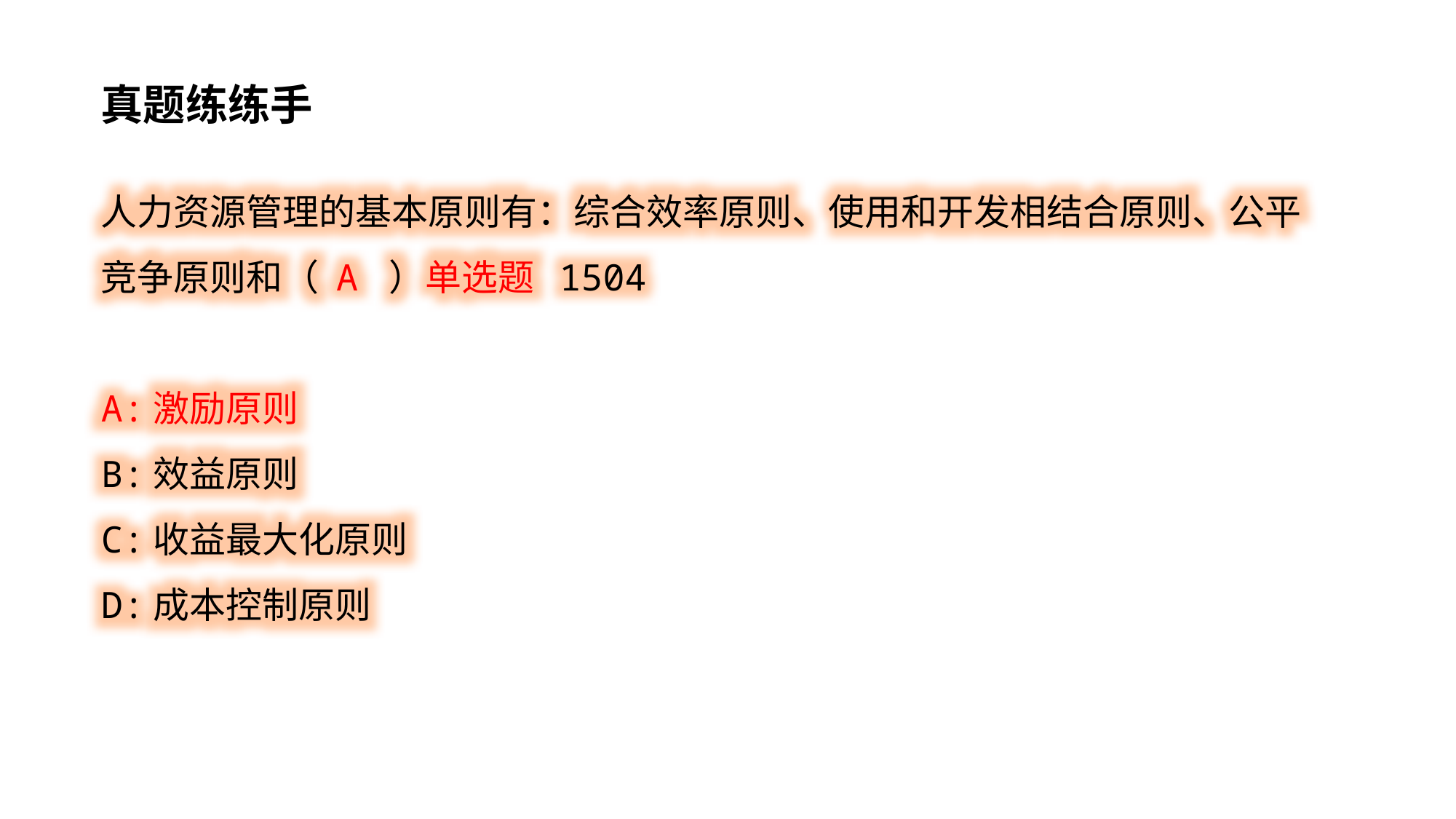

真题练练手
人力资源管理的基本原则有：综合效率原则、使用和开发相结合原则、公平竞争原则和（ A ）单选题  1504

A:激励原则
B:效益原则
C:收益最大化原则
D:成本控制原则